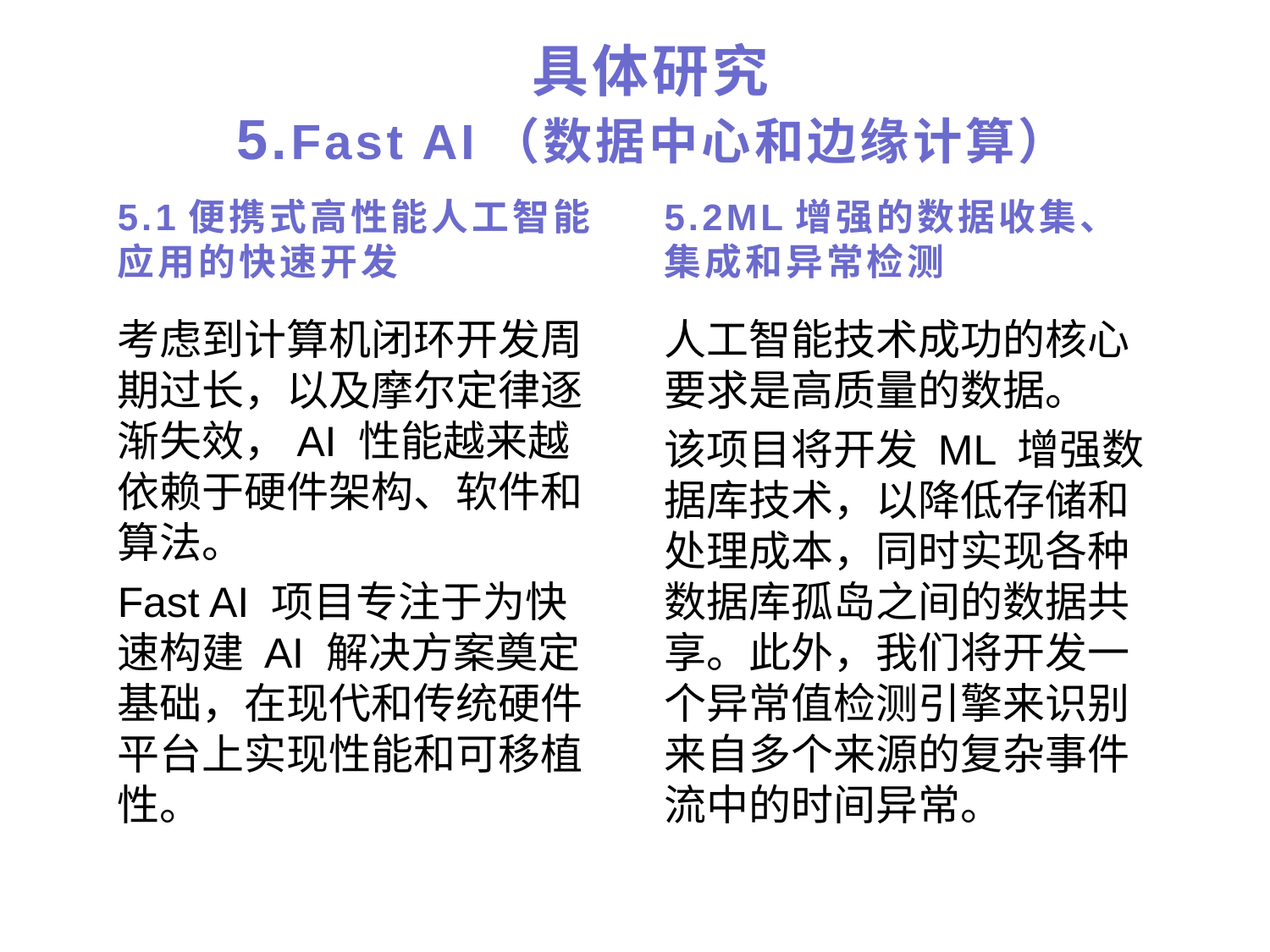

# 具体研究 5.Fast AI（数据中心和边缘计算）
5.1便携式高性能人工智能应用的快速开发
5.2ML增强的数据收集、集成和异常检测
考虑到计算机闭环开发周期过长，以及摩尔定律逐渐失效，AI 性能越来越依赖于硬件架构、软件和算法。
Fast AI 项目专注于为快速构建 AI 解决方案奠定基础，在现代和传统硬件平台上实现性能和可移植性。

人工智能技术成功的核心要求是高质量的数据。
该项目将开发 ML 增强数据库技术，以降低存储和处理成本，同时实现各种数据库孤岛之间的数据共享。此外，我们将开发一个异常值检测引擎来识别来自多个来源的复杂事件流中的时间异常。